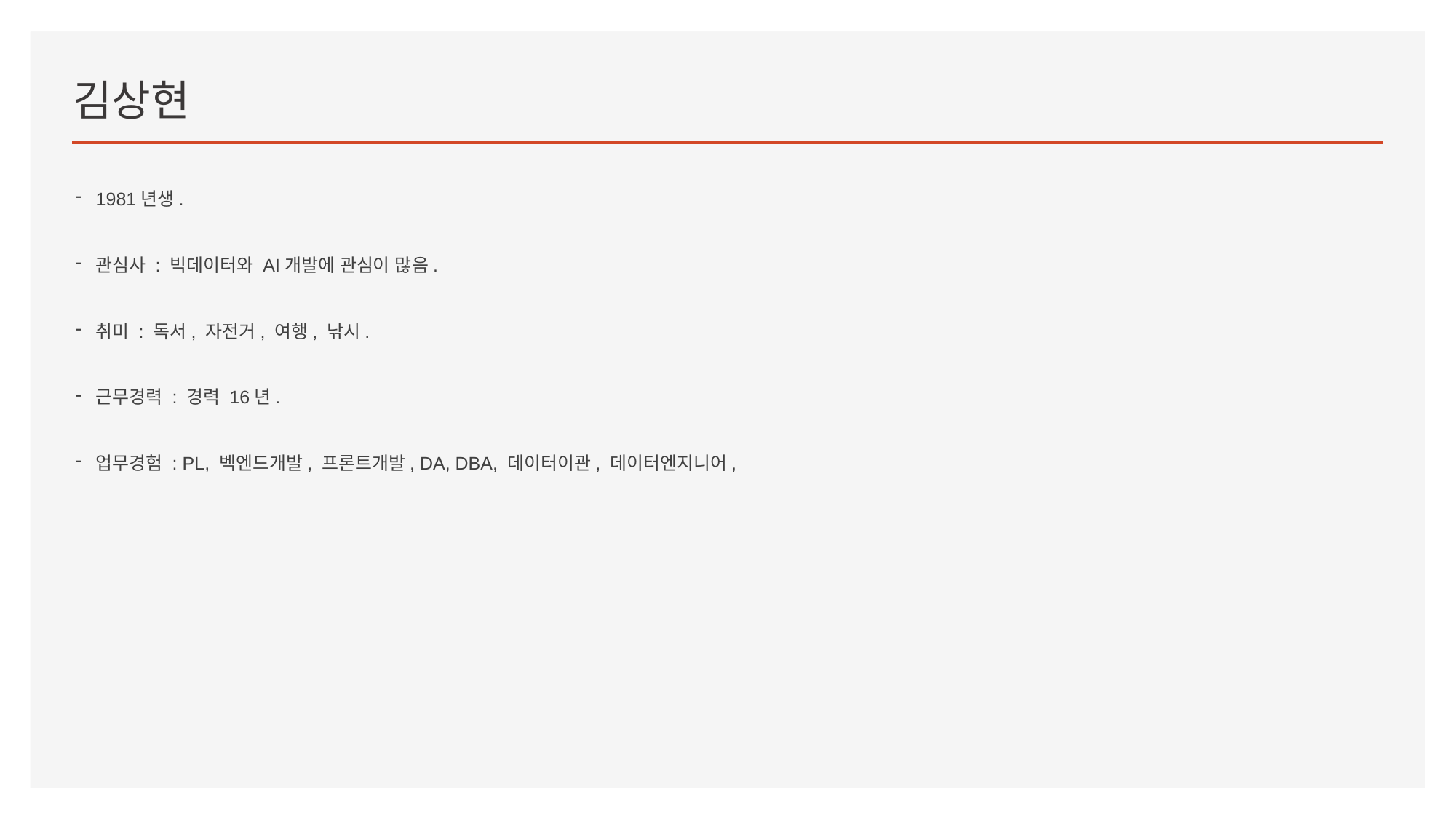

# 김상현
1981년생.
관심사 : 빅데이터와 AI개발에 관심이 많음.
취미 : 독서, 자전거, 여행, 낚시.
근무경력 : 경력 16년.
업무경험 : PL, 벡엔드개발, 프론트개발, DA, DBA, 데이터이관, 데이터엔지니어,